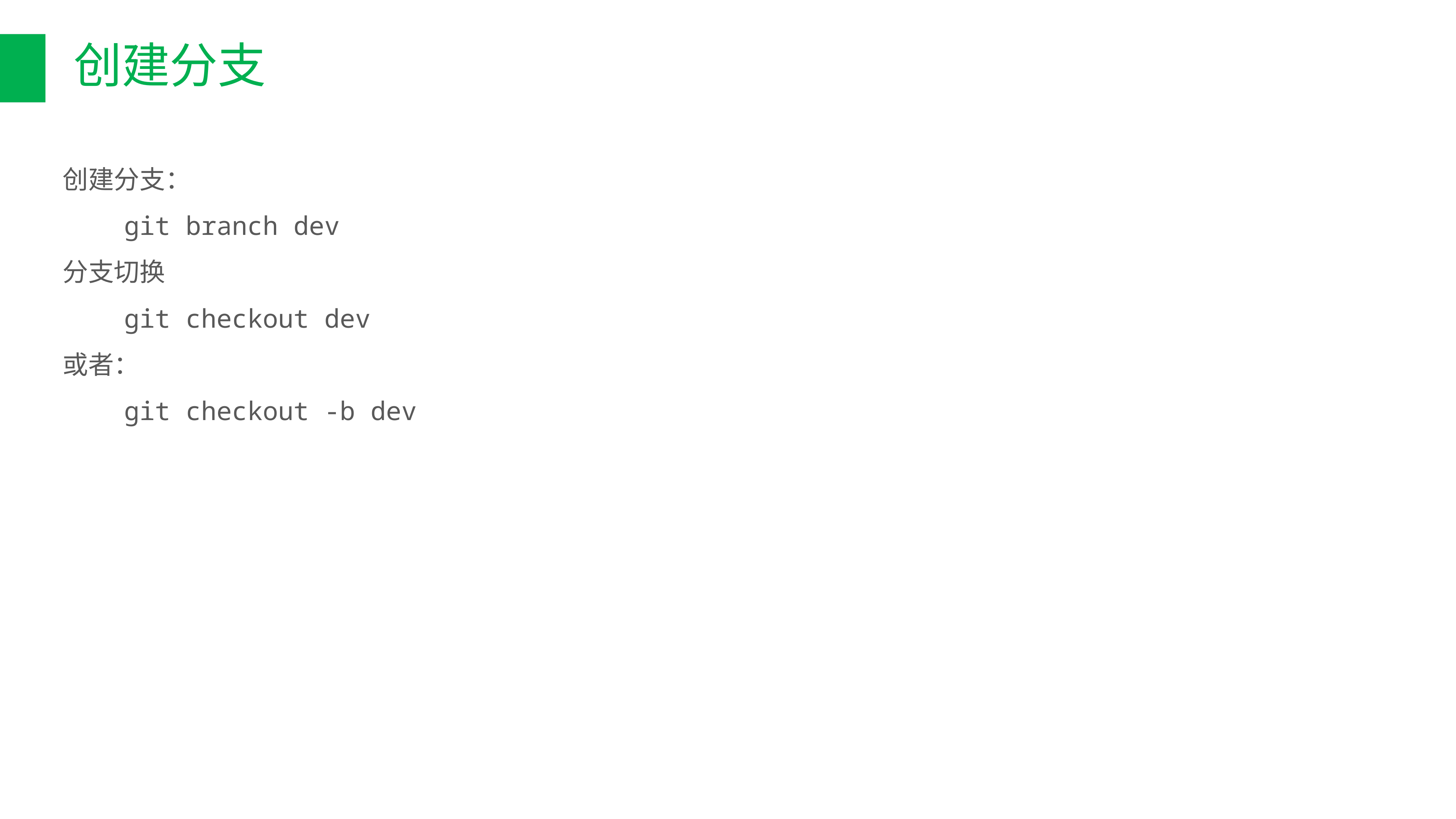

# 创建分支

创建分支：
    git branch dev
分支切换
    git checkout dev
或者：
    git checkout -b dev